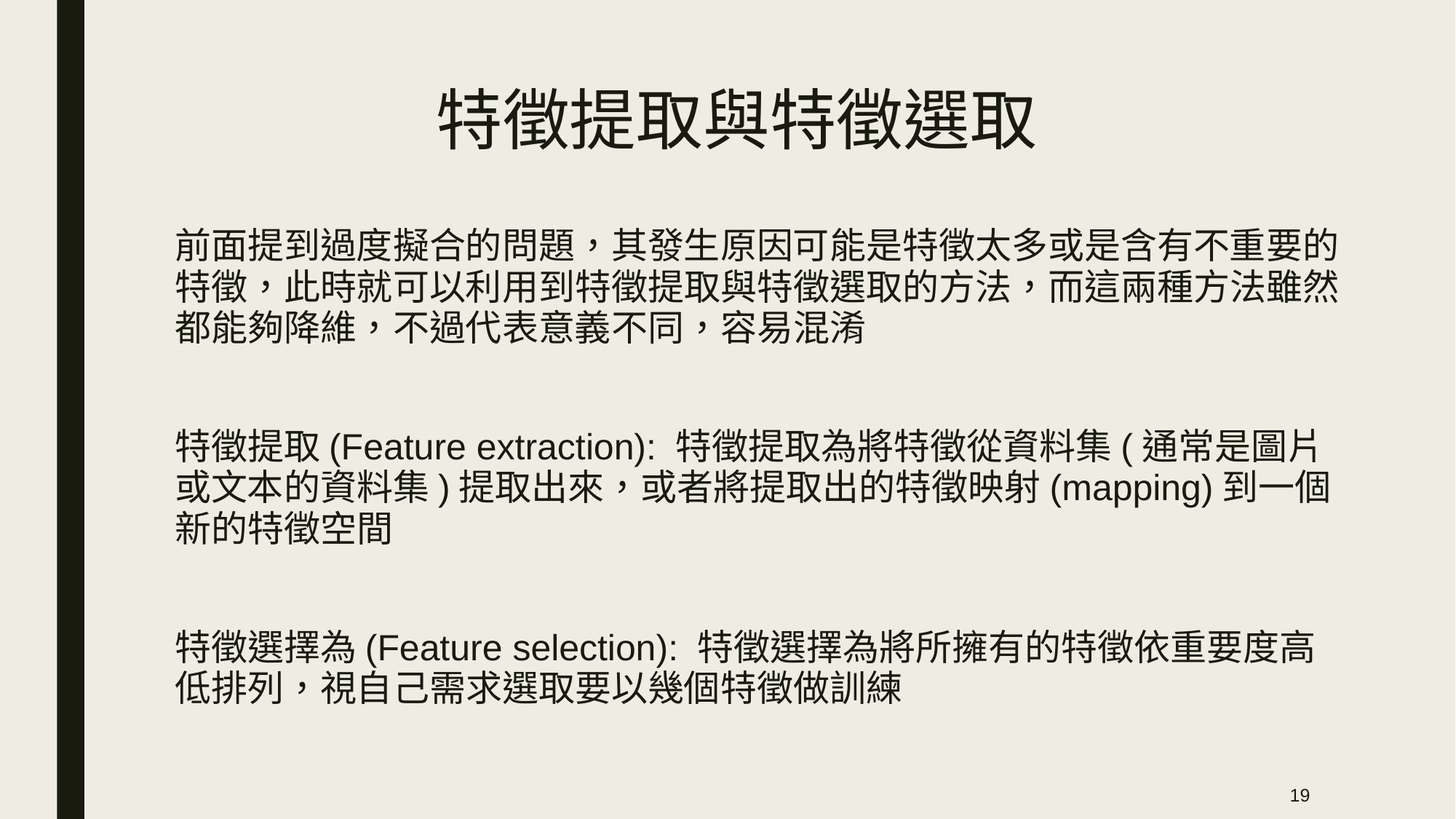

# 特徵提取與特徵選取
前面提到過度擬合的問題，其發生原因可能是特徵太多或是含有不重要的特徵，此時就可以利用到特徵提取與特徵選取的方法，而這兩種方法雖然都能夠降維，不過代表意義不同，容易混淆

特徵提取(Feature extraction): 特徵提取為將特徵從資料集(通常是圖片或文本的資料集)提取出來，或者將提取出的特徵映射(mapping)到一個新的特徵空間

特徵選擇為(Feature selection): 特徵選擇為將所擁有的特徵依重要度高低排列，視自己需求選取要以幾個特徵做訓練

19